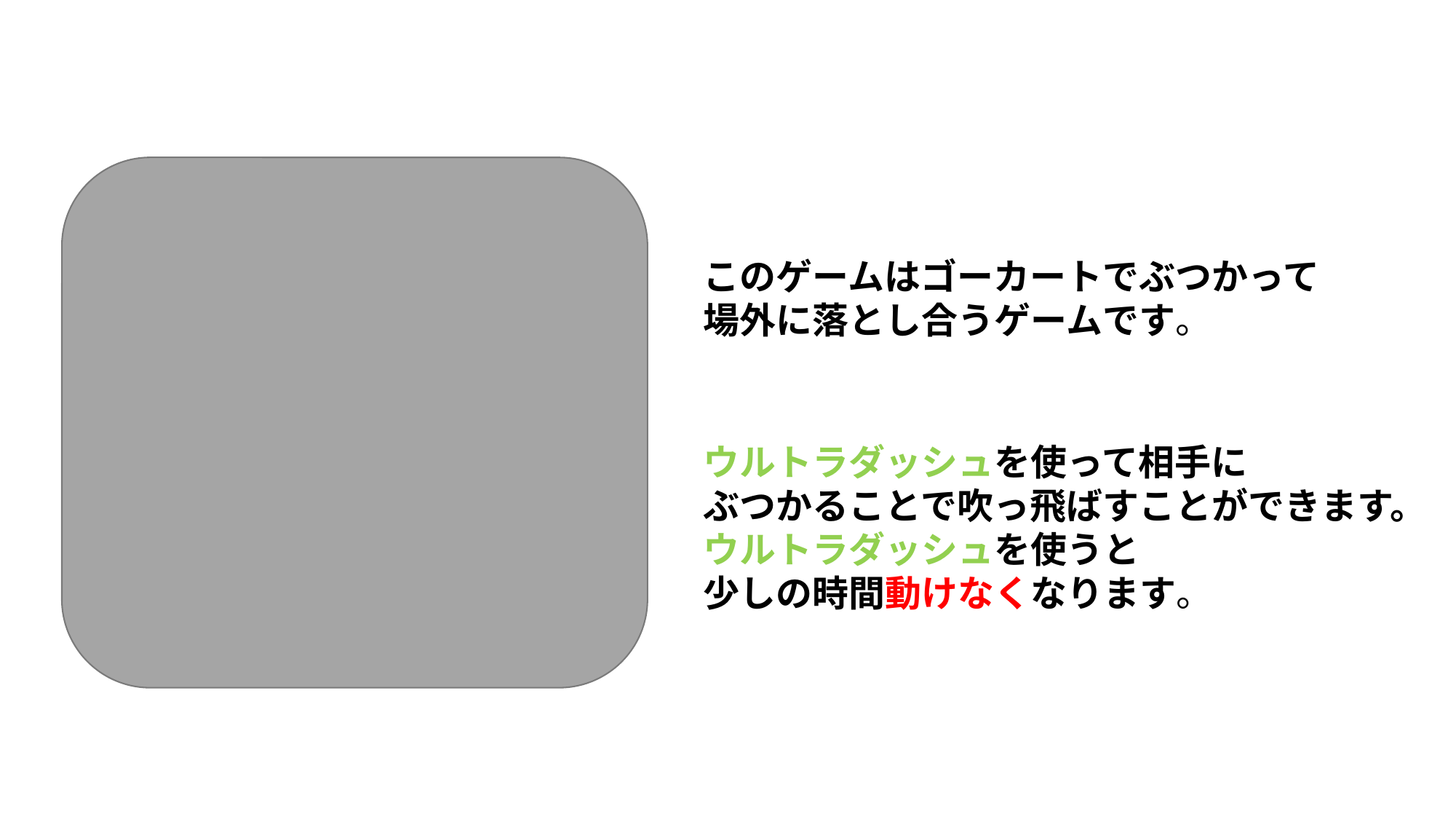

このゲームはゴーカートでぶつかって
場外に落とし合うゲームです。
ウルトラダッシュを使って相手に
ぶつかることで吹っ飛ばすことができます。
ウルトラダッシュを使うと
少しの時間動けなくなります。